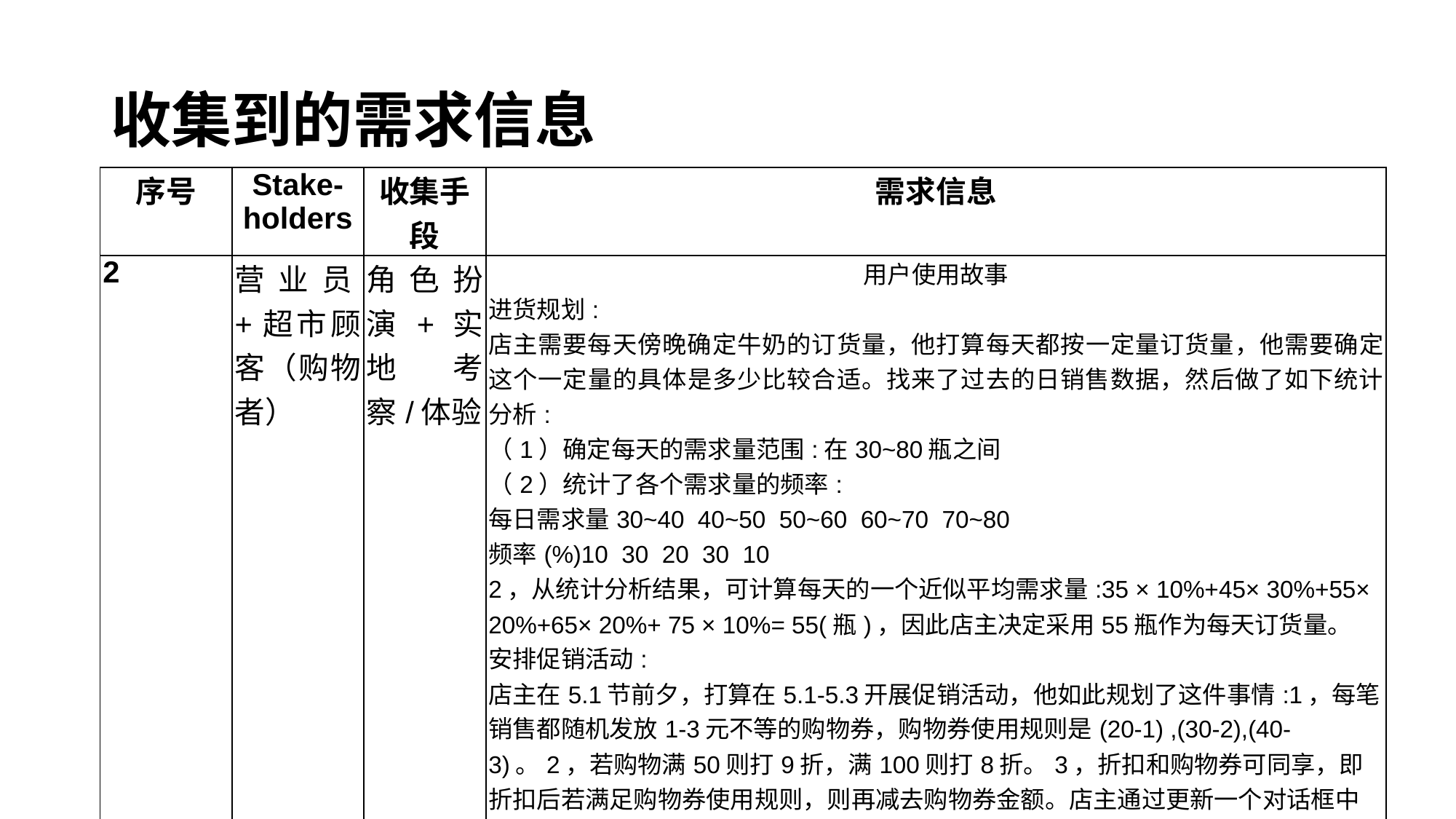

# 收集到的需求信息
| 序号 | Stake-holders | 收集手段 | 需求信息 |
| --- | --- | --- | --- |
| 2 | 营业员+超市顾客（购物者） | 角色扮演+实地考察/体验 | 用户使用故事 进货规划: 店主需要每天傍晚确定牛奶的订货量，他打算每天都按一定量订货量，他需要确定这个一定量的具体是多少比较合适。找来了过去的日销售数据，然后做了如下统计分析: （1）确定每天的需求量范围:在30~80瓶之间 （2）统计了各个需求量的频率: 每日需求量30~40 40~50 50~60 60~70 70~80 频率(%)10 30 20 30 10 2，从统计分析结果，可计算每天的一个近似平均需求量:35 × 10%+45× 30%+55× 20%+65× 20%+ 75 × 10%= 55(瓶)，因此店主决定采用55瓶作为每天订货量。 安排促销活动: 店主在5.1节前夕，打算在5.1-5.3开展促销活动，他如此规划了这件事情:1，每笔销售都随机发放1-3元不等的购物券，购物券使用规则是(20-1) ,(30-2),(40-3)。2，若购物满50则打9折，满100则打8折。3，折扣和购物券可同享，即折扣后若满足购物券使用规则，则再减去购物券金额。店主通过更新一个对话框中现实的决策表来实现促销规则的更新，一旦提交则按此在5.1-5.3期间计算购物所需支付金额，以让利购买者达成促销目的。 |